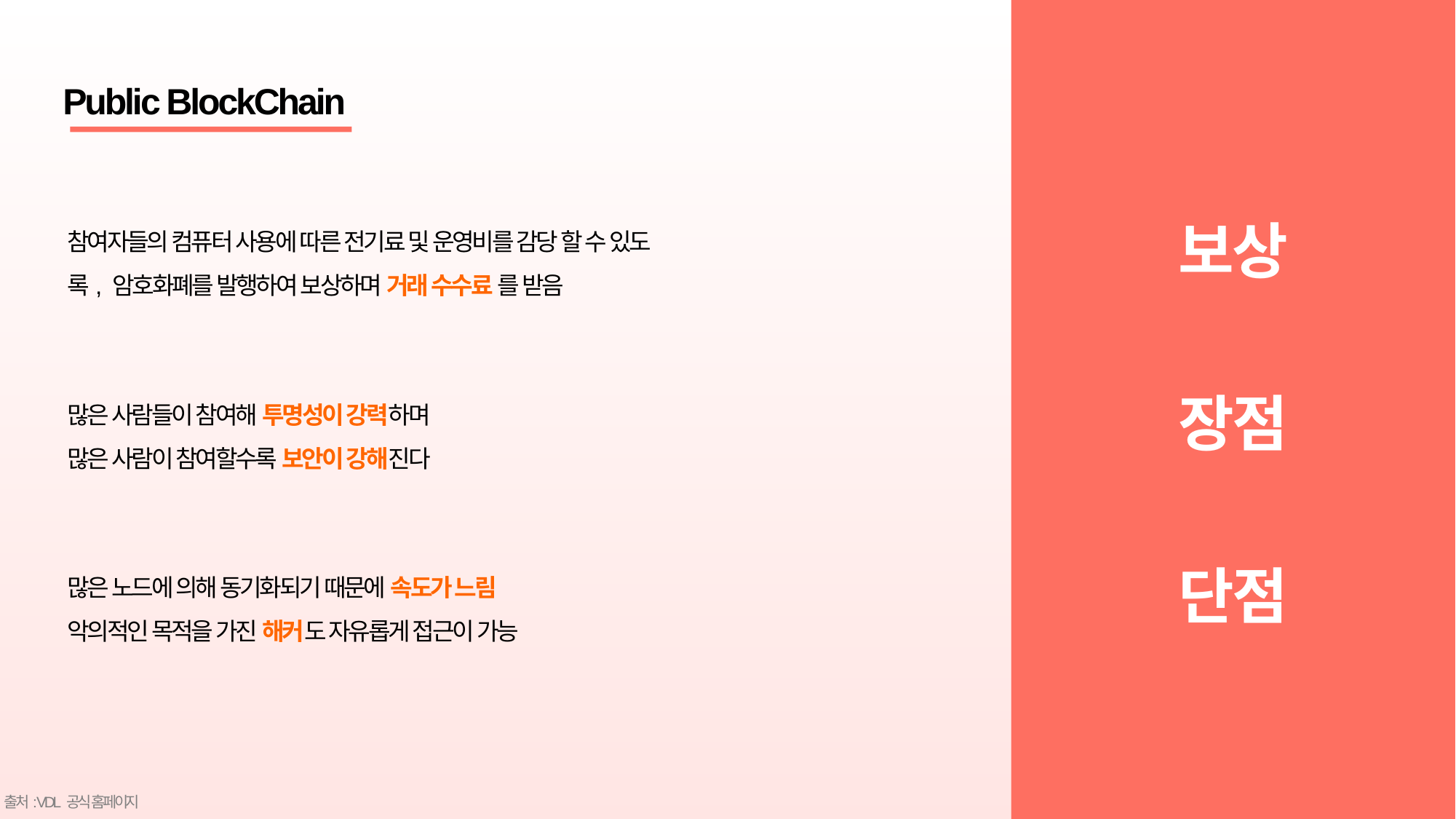

Public BlockChain

참여자들의 컴퓨터 사용에 따른 전기료 및 운영비를 감당 할 수 있도록, 암호화폐를 발행하여 보상하며 거래 수수료 를 받음
보상

많은 사람들이 참여해 투명성이 강력하며
많은 사람이 참여할수록 보안이 강해진다
장점
많은 노드에 의해 동기화되기 때문에 속도가 느림
악의적인 목적을 가진 해커도 자유롭게 접근이 가능
단점
출처: VDL 공식 홈페이지